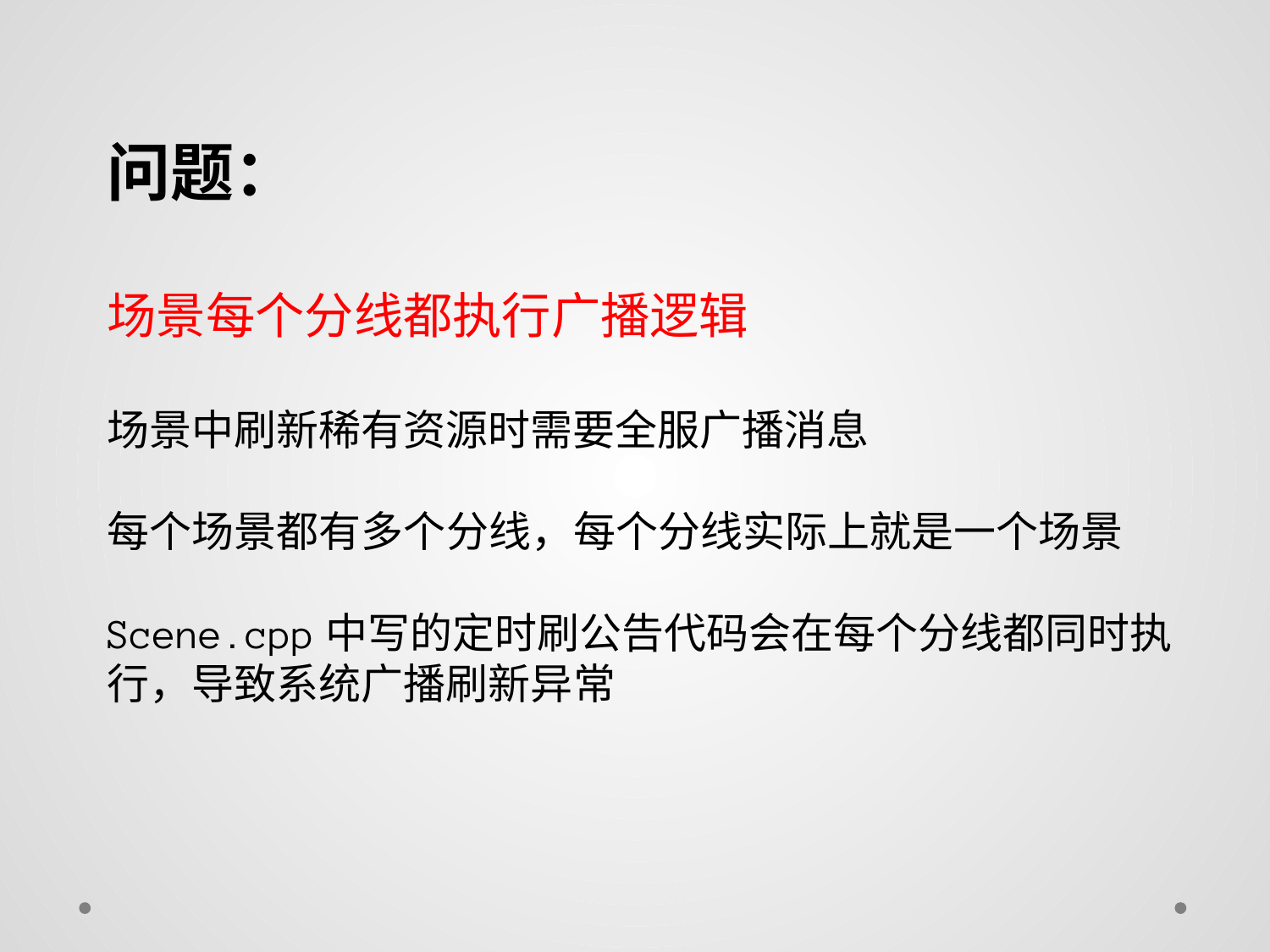

问题：

场景每个分线都执行广播逻辑

场景中刷新稀有资源时需要全服广播消息

每个场景都有多个分线，每个分线实际上就是一个场景

Scene.cpp中写的定时刷公告代码会在每个分线都同时执行，导致系统广播刷新异常